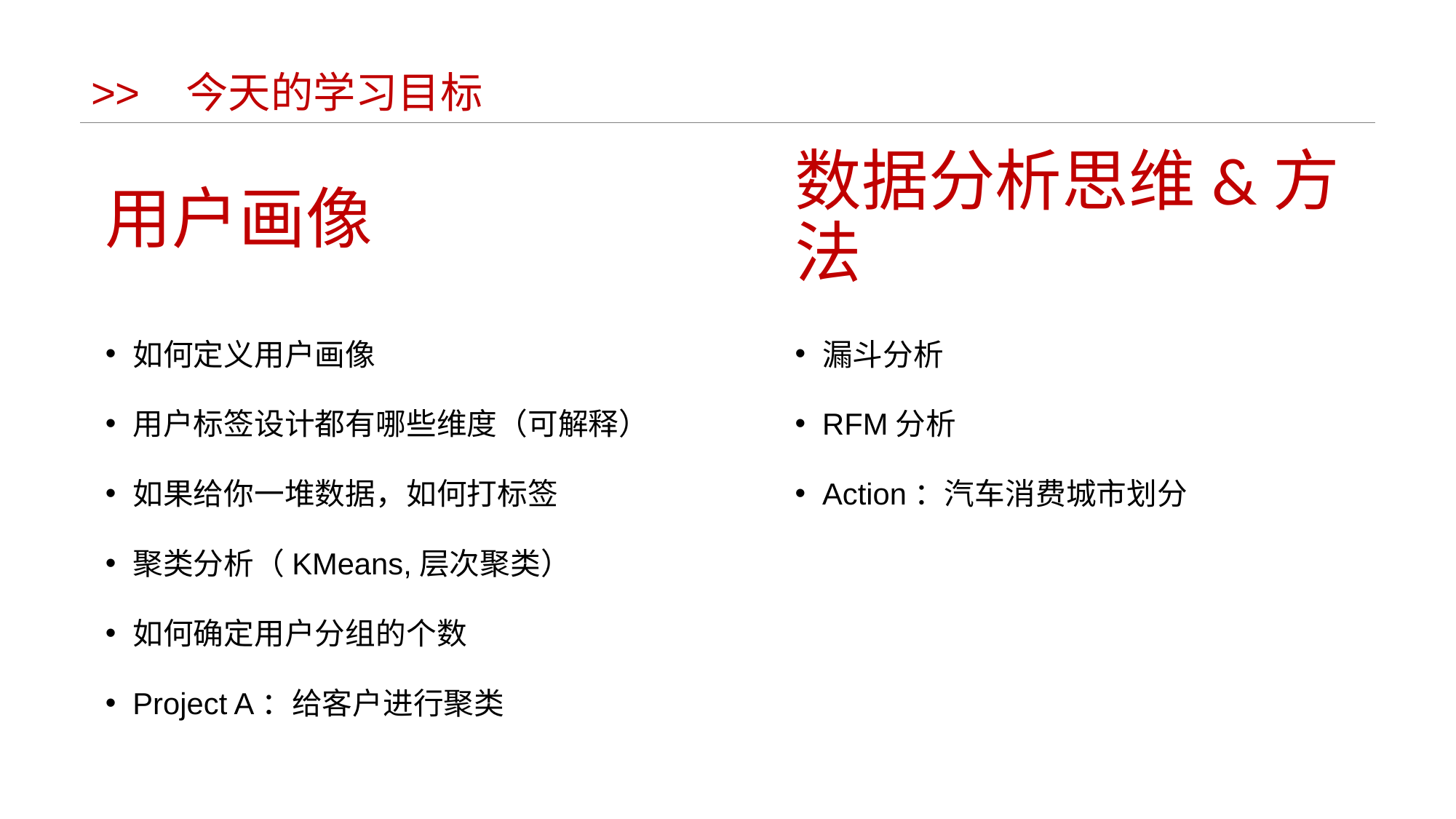

# >>   今天的学习目标
用户画像
数据分析思维&方法
如何定义用户画像
用户标签设计都有哪些维度（可解释）
如果给你一堆数据，如何打标签
聚类分析（KMeans,层次聚类）
如何确定用户分组的个数
Project A：给客户进行聚类

漏斗分析
RFM分析
Action：汽车消费城市划分